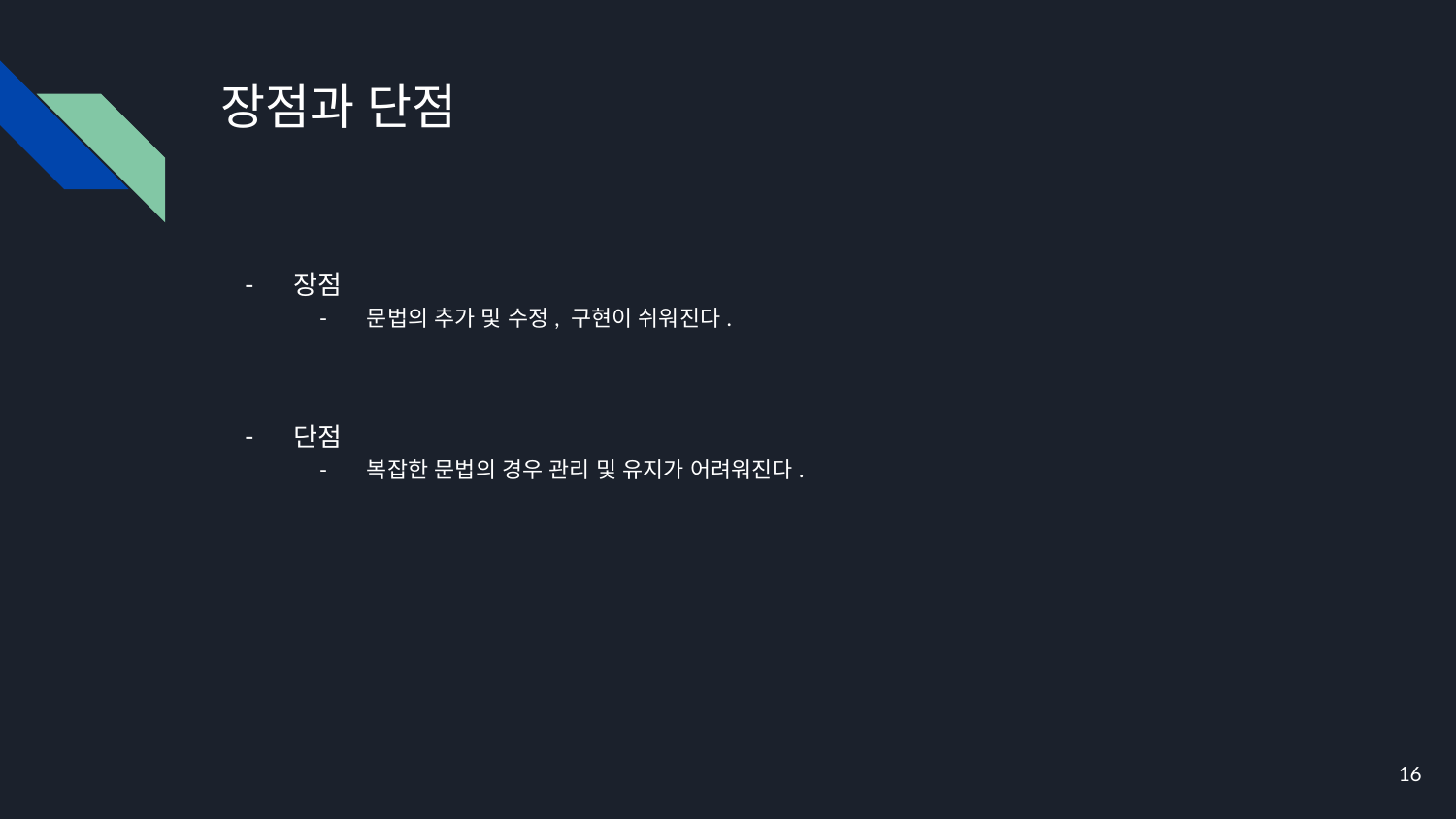

# 장점과 단점
장점
문법의 추가 및 수정, 구현이 쉬워진다.

단점
복잡한 문법의 경우 관리 및 유지가 어려워진다.
16